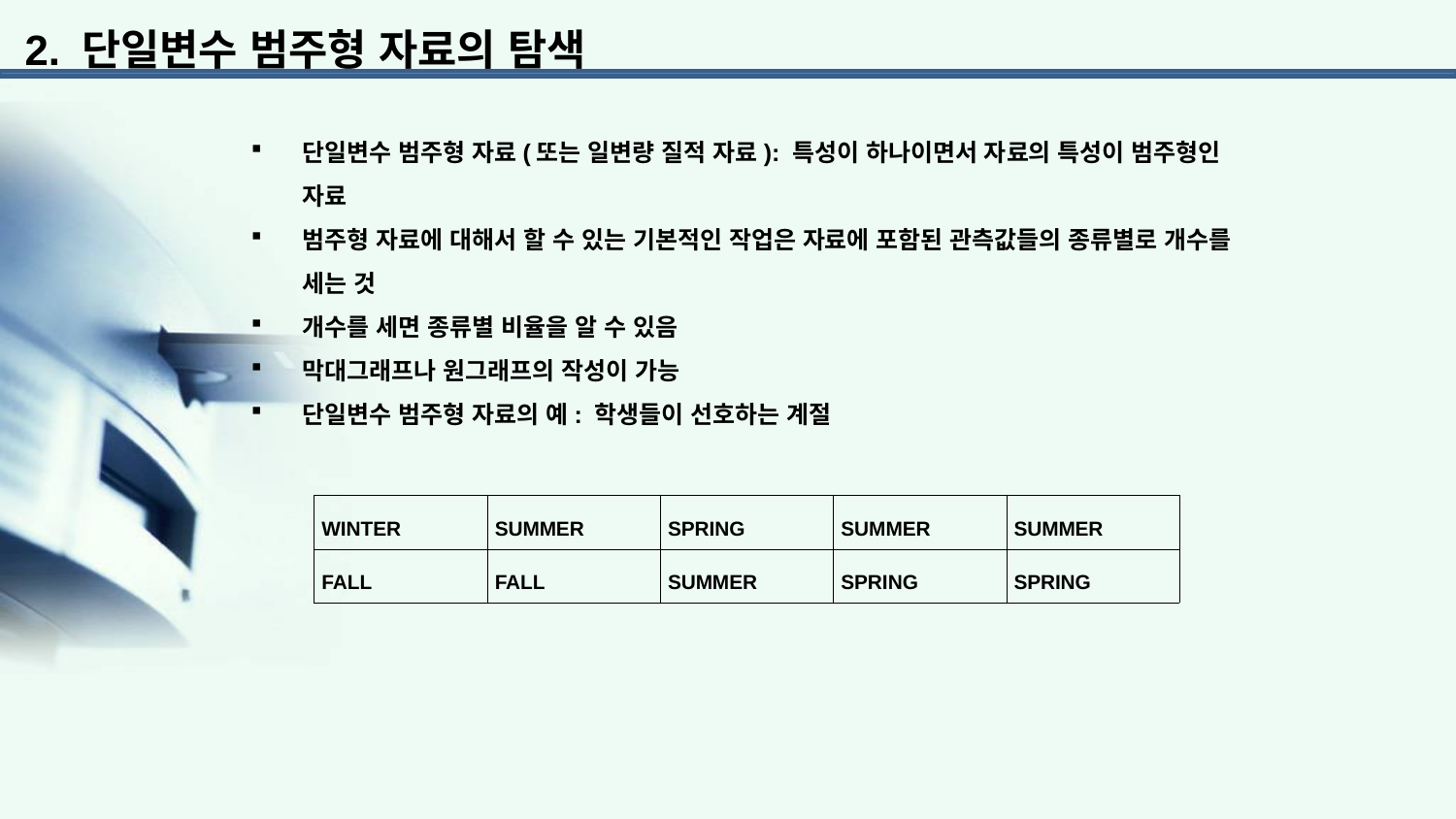

2. 단일변수 범주형 자료의 탐색

단일변수 범주형 자료(또는 일변량 질적 자료): 특성이 하나이면서 자료의 특성이 범주형인 자료
범주형 자료에 대해서 할 수 있는 기본적인 작업은 자료에 포함된 관측값들의 종류별로 개수를 세는 것
개수를 세면 종류별 비율을 알 수 있음
막대그래프나 원그래프의 작성이 가능
단일변수 범주형 자료의 예: 학생들이 선호하는 계절

| WINTER | SUMMER | SPRING | SUMMER | SUMMER |
| --- | --- | --- | --- | --- |
| FALL | FALL | SUMMER | SPRING | SPRING |